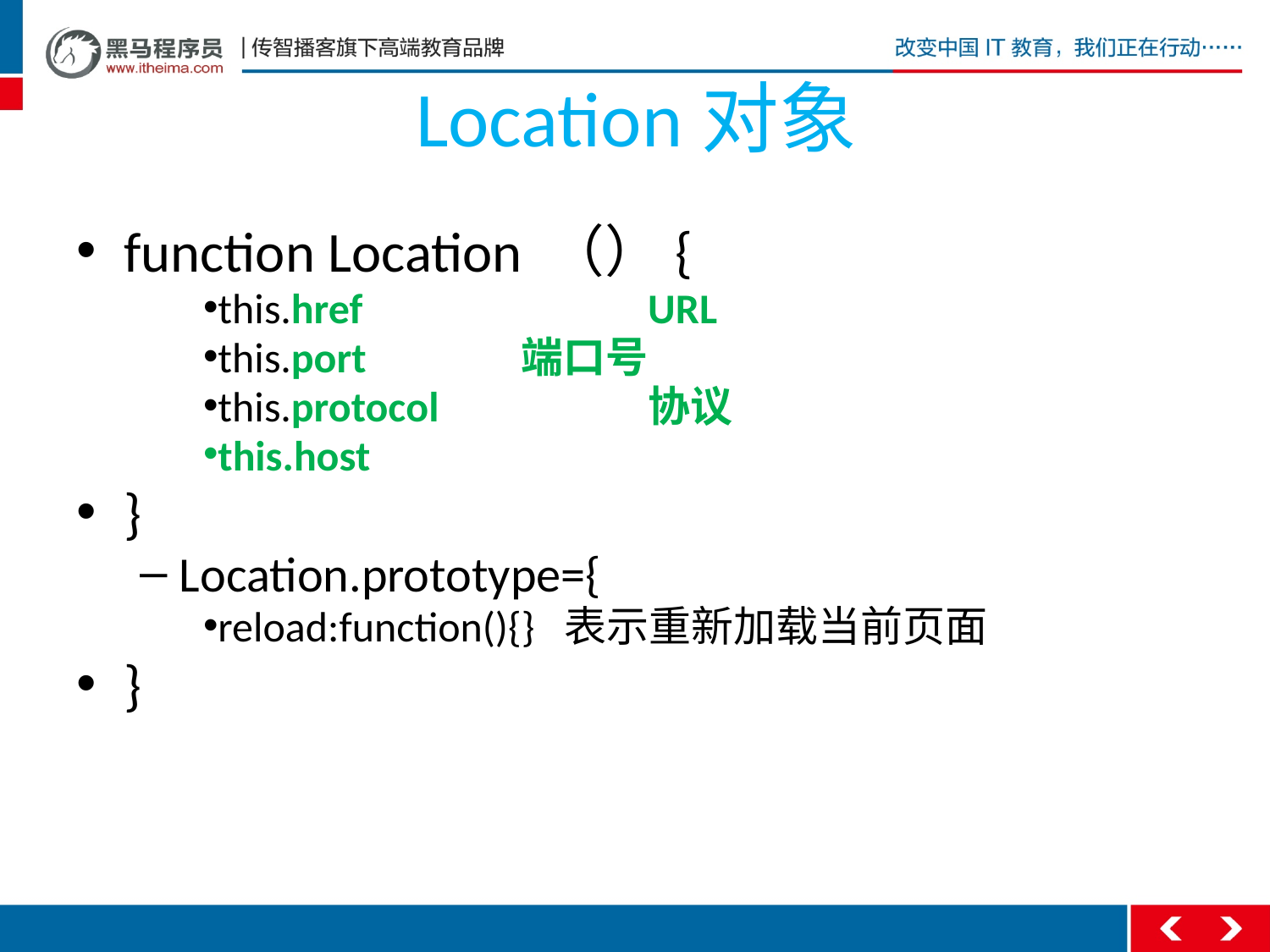

# Location对象
function Location （）{
this.href    		URL
this.port		端口号
this.protocol		协议
this.host
}
Location.prototype={
reload:function(){}  表示重新加载当前页面
}